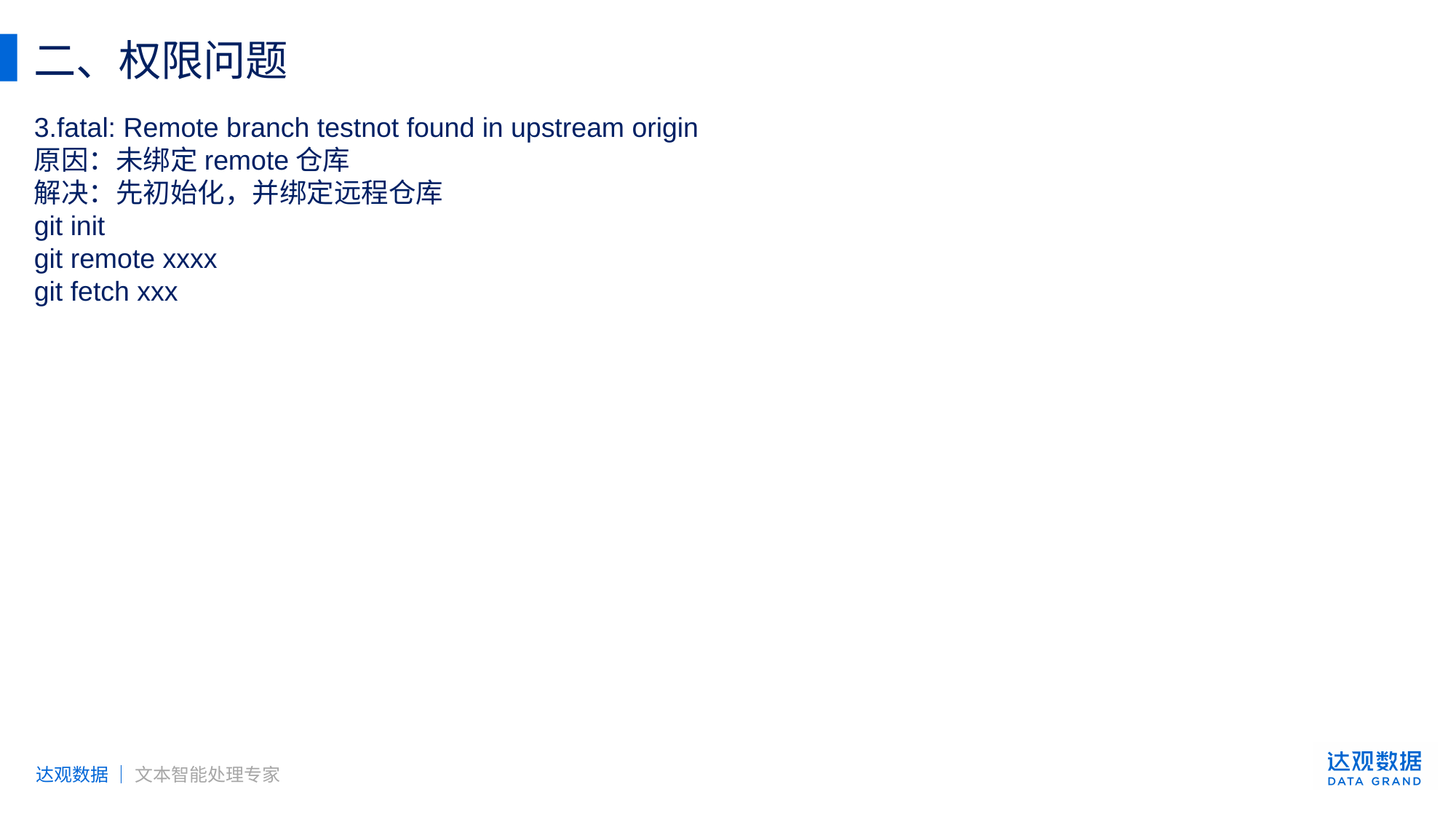

二、权限问题
3.fatal: Remote branch testnot found in upstream origin
原因：未绑定remote仓库
解决：先初始化，并绑定远程仓库
git init
git remote xxxx
git fetch xxx
R：0
G：102
B：216
R：0
G：102
B：216
#0066D8